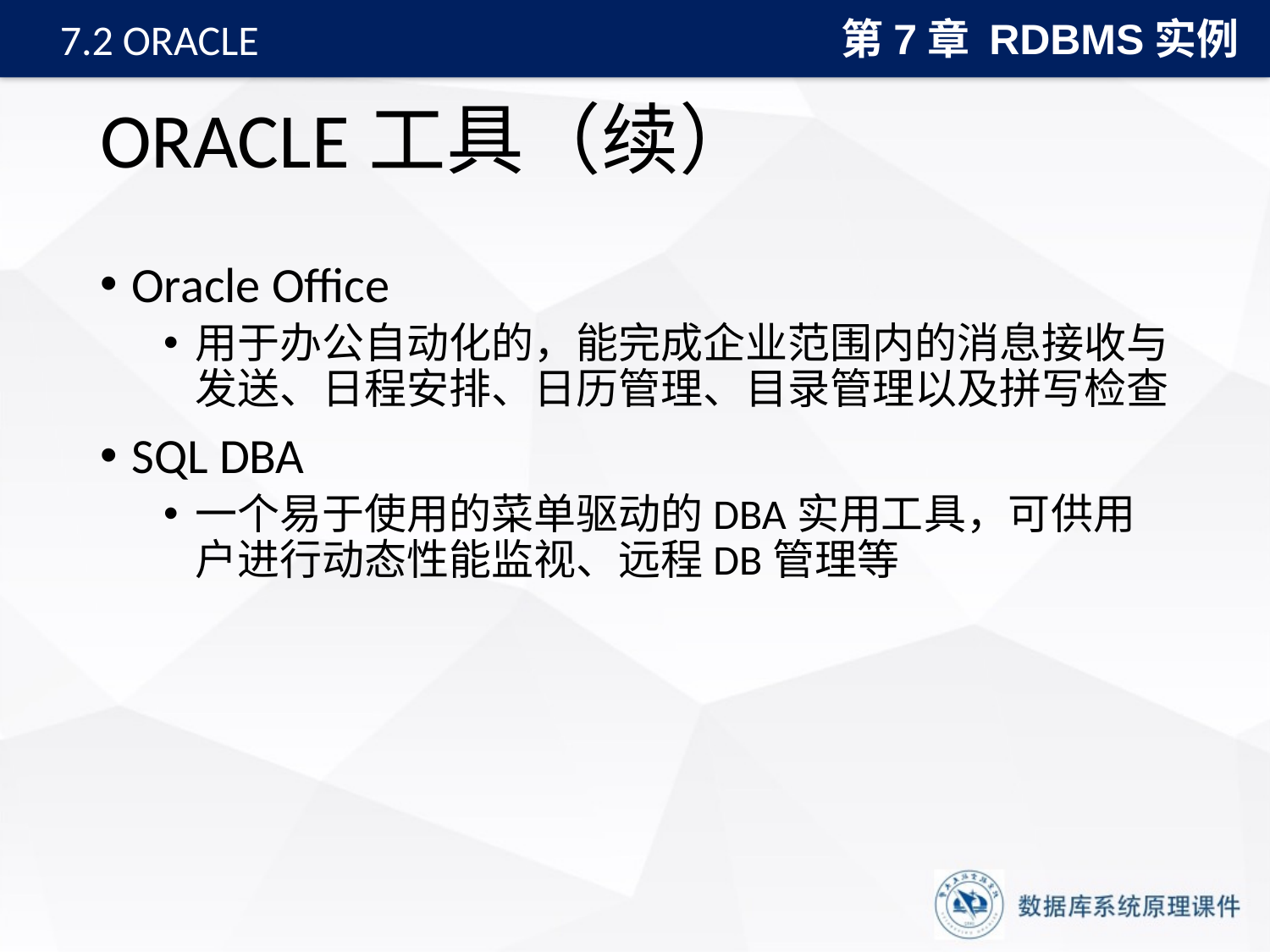

第7章 RDBMS实例
7.2 ORACLE
# ORACLE工具（续）
Oracle Office
用于办公自动化的，能完成企业范围内的消息接收与发送、日程安排、日历管理、目录管理以及拼写检查
SQL DBA
一个易于使用的菜单驱动的DBA实用工具，可供用户进行动态性能监视、远程DB管理等